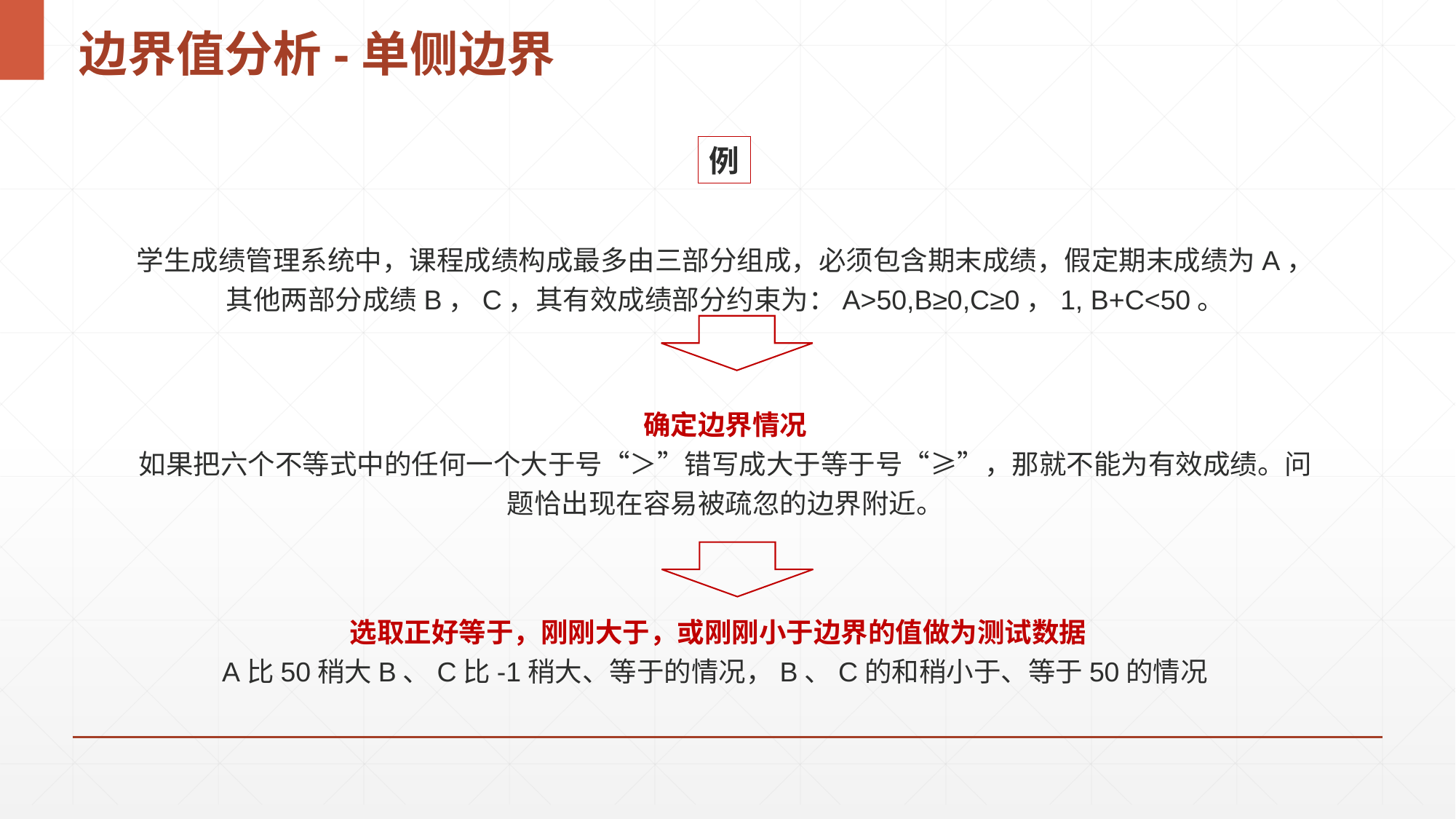

# 边界值分析-单侧边界
例
学生成绩管理系统中，课程成绩构成最多由三部分组成，必须包含期末成绩，假定期末成绩为A，其他两部分成绩B，C，其有效成绩部分约束为：A>50,B≥0,C≥0，1, B+C<50。

确定边界情况
如果把六个不等式中的任何一个大于号“＞”错写成大于等于号“≥”，那就不能为有效成绩。问题恰出现在容易被疏忽的边界附近。

选取正好等于，刚刚大于，或刚刚小于边界的值做为测试数据
A比50稍大B、C比-1稍大、等于的情况，B、C的和稍小于、等于50的情况